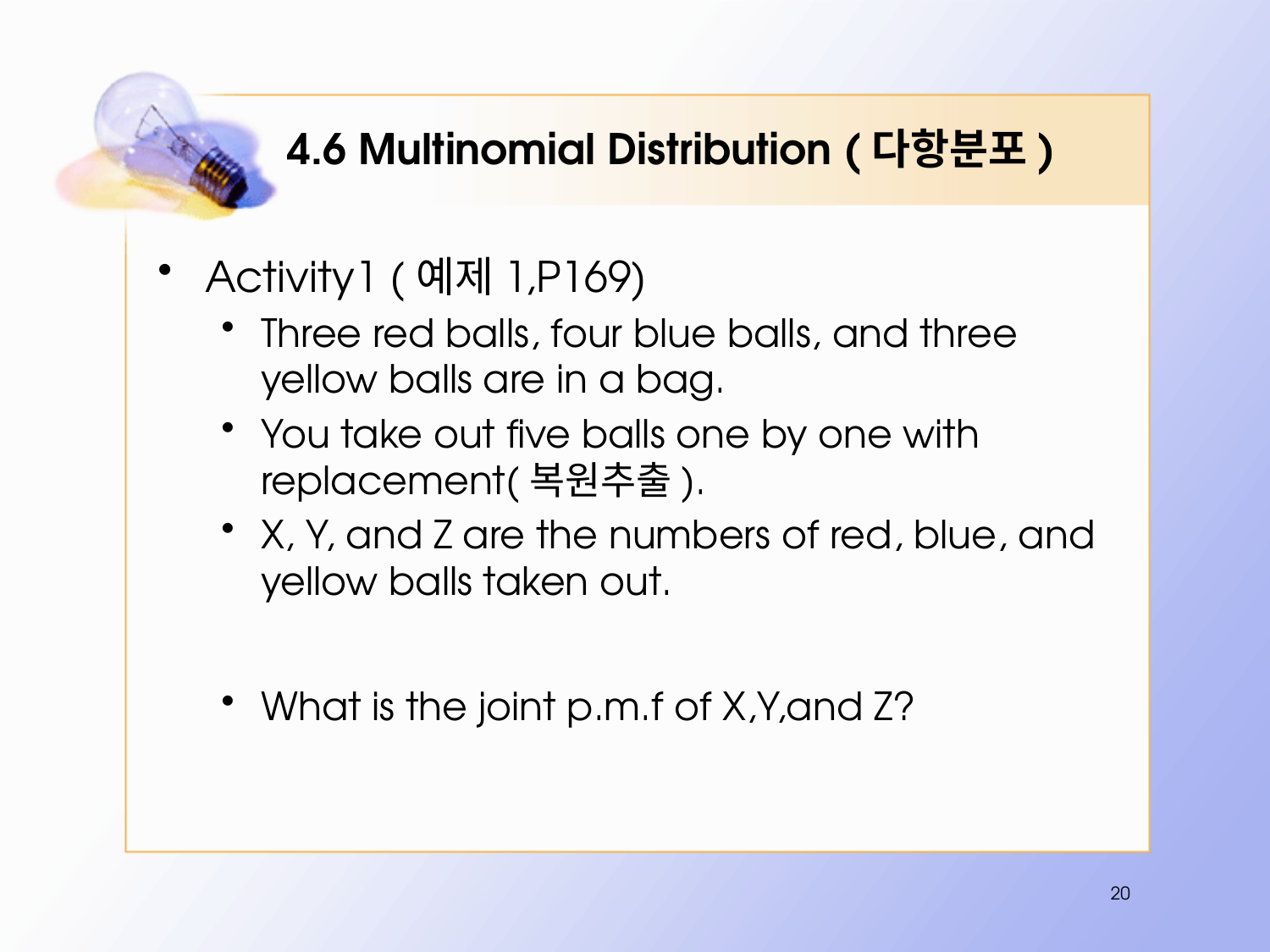

# 4.6 Multinomial Distribution (다항분포)
Activity1 (예제1,P169)
Three red balls, four blue balls, and three yellow balls are in a bag.
You take out five balls one by one with replacement(복원추출).
X, Y, and Z are the numbers of red, blue, and yellow balls taken out.

What is the joint p.m.f of X,Y,and Z?
20